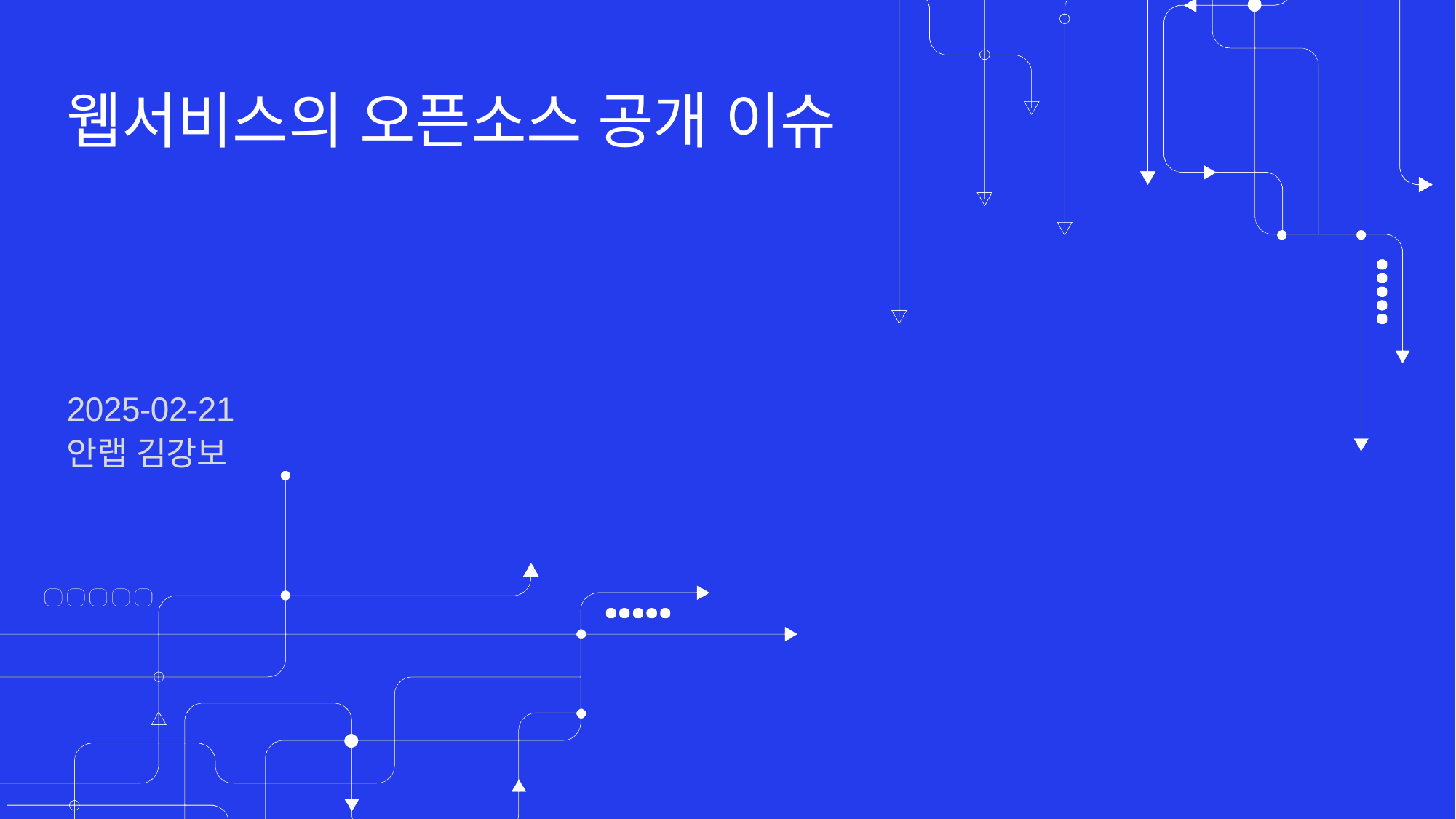

# 웹서비스의 오픈소스 공개 이슈
2025-02-21
안랩 김강보